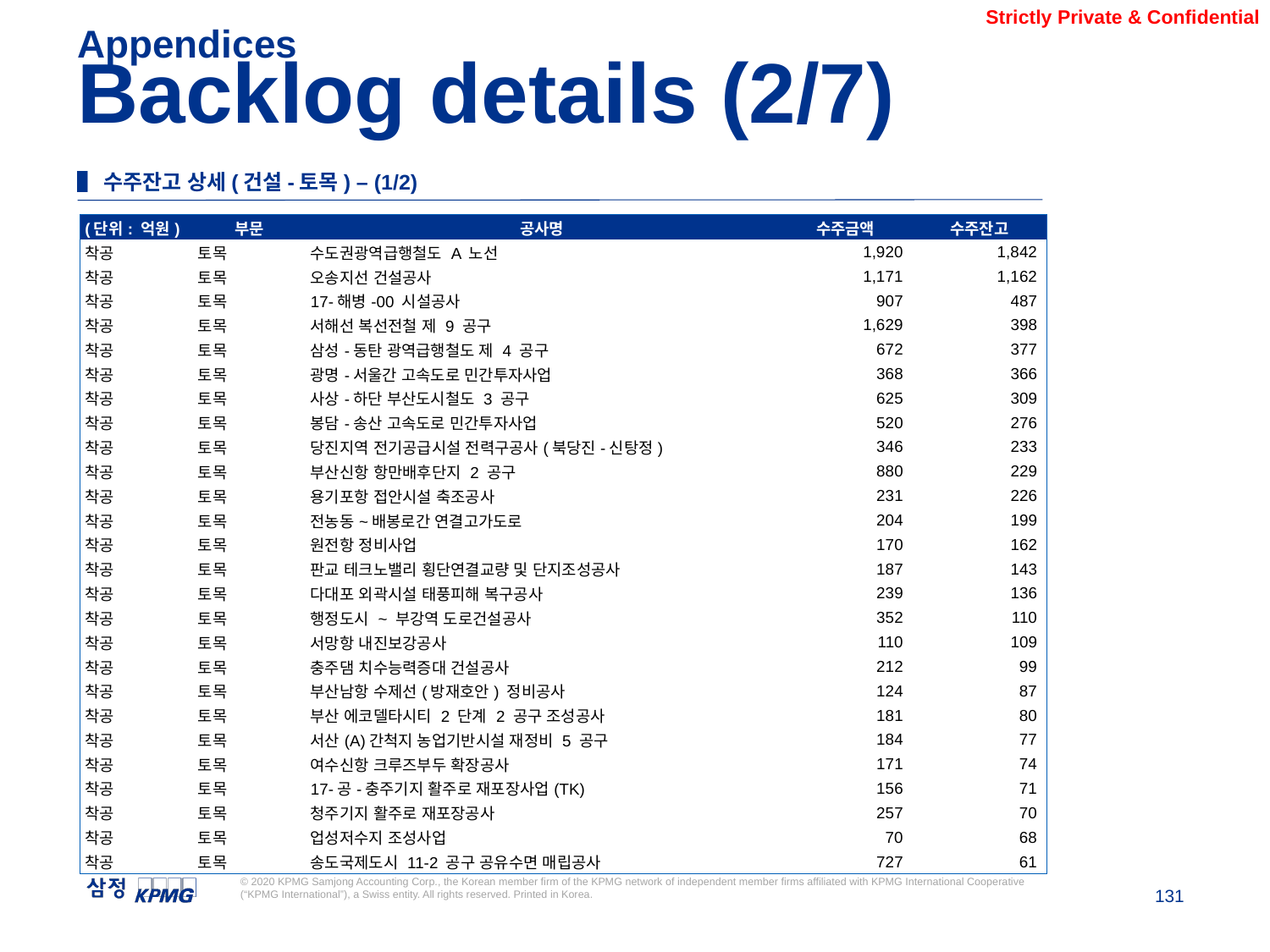

Appendices
Backlog details (2/7)
▌수주잔고 상세(건설-토목) – (1/2)

| (단위: 억원) | 부문 | 공사명 | 수주금액 | 수주잔고 |
| --- | --- | --- | --- | --- |
| 착공 | 토목 | 수도권광역급행철도 A 노선 | 1,920 | 1,842 |
| 착공 | 토목 | 오송지선 건설공사 | 1,171 | 1,162 |
| 착공 | 토목 | 17-해병-00 시설공사 | 907 | 487 |
| 착공 | 토목 | 서해선 복선전철 제 9 공구 | 1,629 | 398 |
| 착공 | 토목 | 삼성-동탄 광역급행철도 제 4 공구 | 672 | 377 |
| 착공 | 토목 | 광명-서울간 고속도로 민간투자사업 | 368 | 366 |
| 착공 | 토목 | 사상-하단 부산도시철도 3 공구 | 625 | 309 |
| 착공 | 토목 | 봉담-송산 고속도로 민간투자사업 | 520 | 276 |
| 착공 | 토목 | 당진지역 전기공급시설 전력구공사(북당진-신탕정) | 346 | 233 |
| 착공 | 토목 | 부산신항 항만배후단지 2 공구 | 880 | 229 |
| 착공 | 토목 | 용기포항 접안시설 축조공사 | 231 | 226 |
| 착공 | 토목 | 전농동~배봉로간 연결고가도로 | 204 | 199 |
| 착공 | 토목 | 원전항 정비사업 | 170 | 162 |
| 착공 | 토목 | 판교 테크노밸리 횡단연결교량 및 단지조성공사 | 187 | 143 |
| 착공 | 토목 | 다대포 외곽시설 태풍피해 복구공사 | 239 | 136 |
| 착공 | 토목 | 행정도시 ~ 부강역 도로건설공사 | 352 | 110 |
| 착공 | 토목 | 서망항 내진보강공사 | 110 | 109 |
| 착공 | 토목 | 충주댐 치수능력증대 건설공사 | 212 | 99 |
| 착공 | 토목 | 부산남항 수제선(방재호안) 정비공사 | 124 | 87 |
| 착공 | 토목 | 부산 에코델타시티 2 단계 2 공구 조성공사 | 181 | 80 |
| 착공 | 토목 | 서산(A)간척지 농업기반시설 재정비 5 공구 | 184 | 77 |
| 착공 | 토목 | 여수신항 크루즈부두 확장공사 | 171 | 74 |
| 착공 | 토목 | 17-공-충주기지 활주로 재포장사업(TK) | 156 | 71 |
| 착공 | 토목 | 청주기지 활주로 재포장공사 | 257 | 70 |
| 착공 | 토목 | 업성저수지 조성사업 | 70 | 68 |
| 착공 | 토목 | 송도국제도시 11-2 공구 공유수면 매립공사 | 727 | 61 |